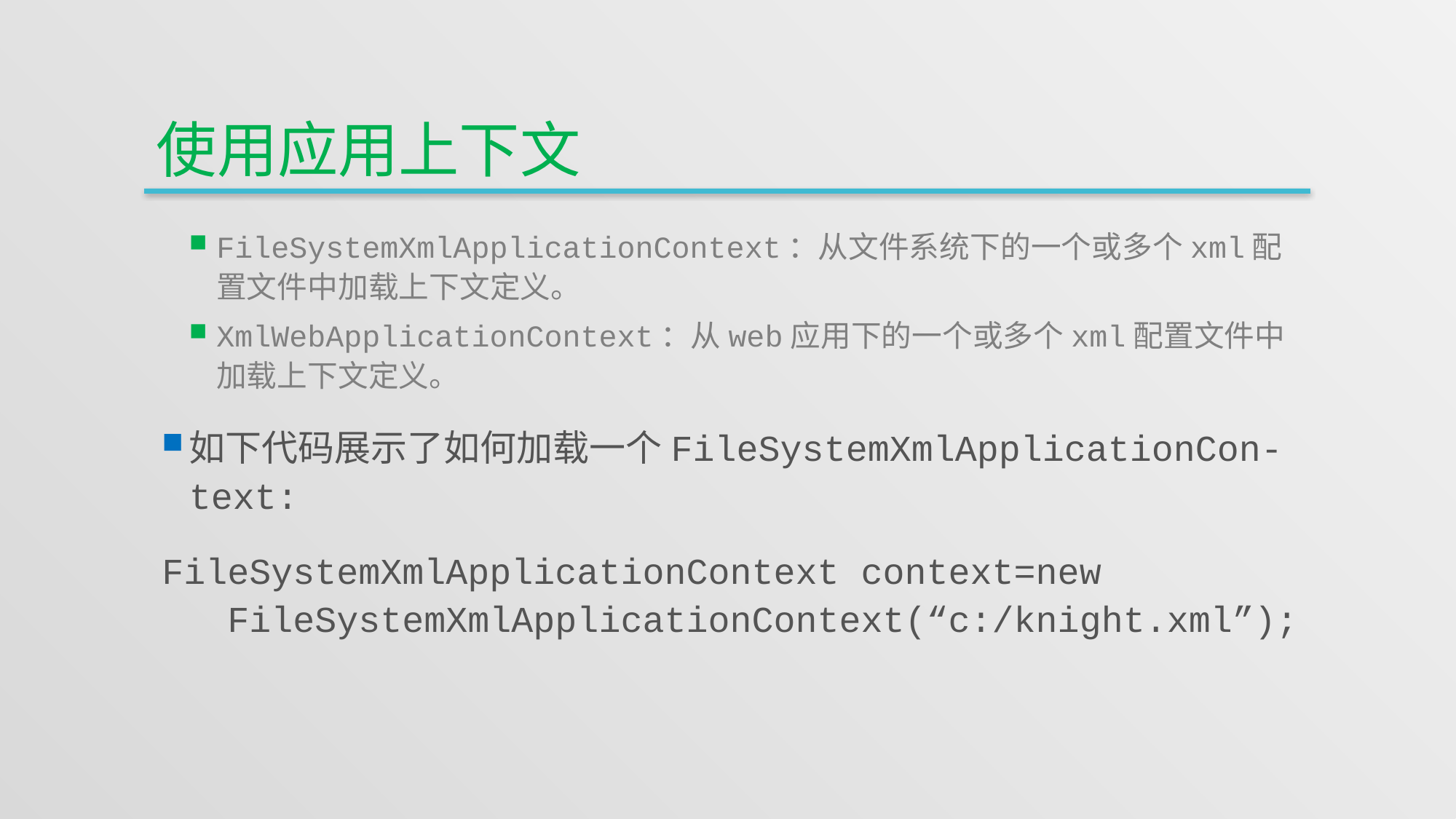

# 使用应用上下文
FileSystemXmlApplicationContext：从文件系统下的一个或多个xml配置文件中加载上下文定义。
XmlWebApplicationContext：从web应用下的一个或多个xml配置文件中加载上下文定义。
如下代码展示了如何加载一个FileSystemXmlApplicationCon-
text:
FileSystemXmlApplicationContext context=new
   FileSystemXmlApplicationContext(“c:/knight.xml”);